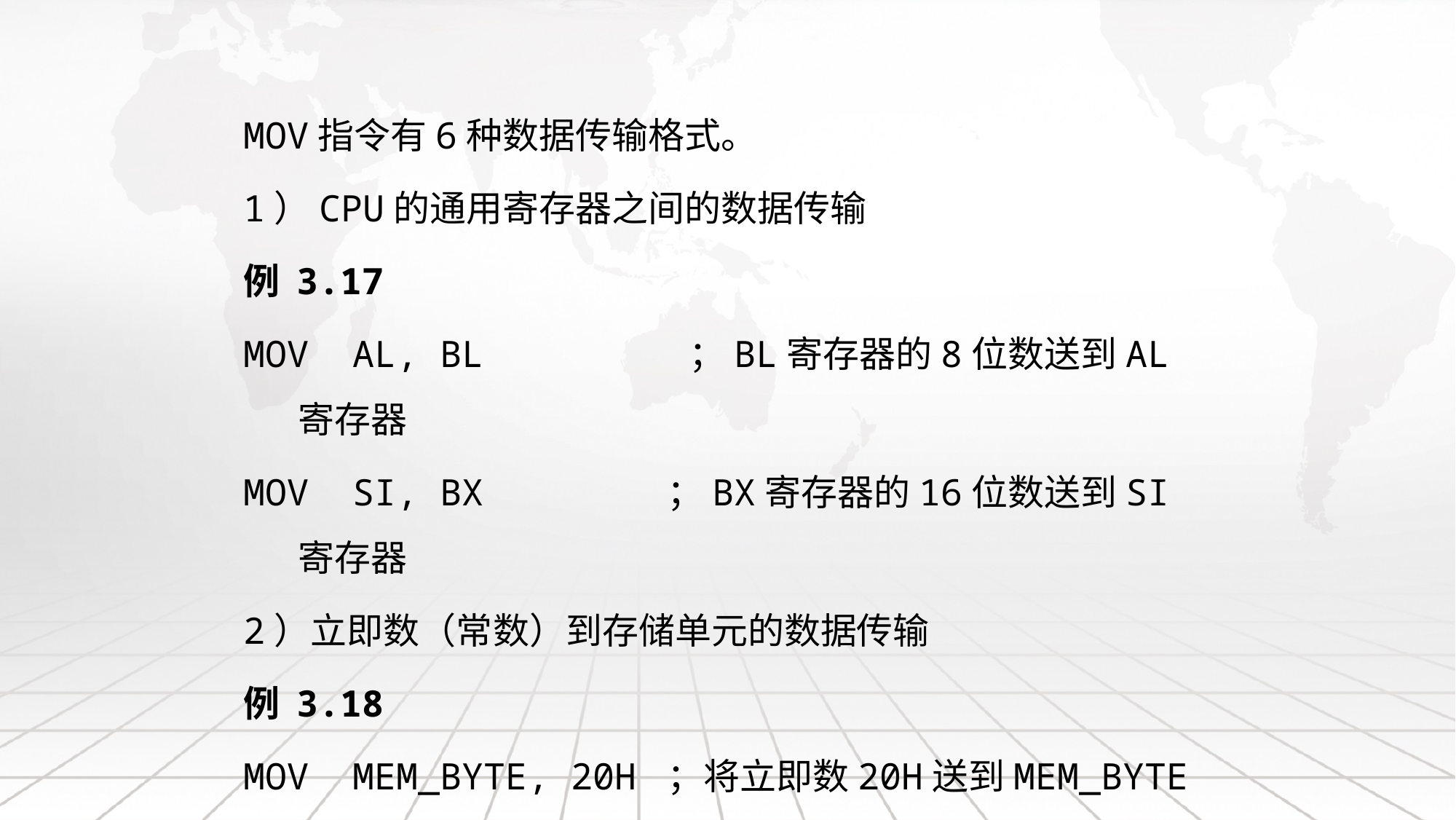

MOV指令有6种数据传输格式。
1）CPU的通用寄存器之间的数据传输
例 3.17
MOV  AL, BL         ；BL寄存器的8位数送到AL寄存器
MOV  SI, BX        ；BX寄存器的16位数送到SI寄存器
2）立即数（常数）到存储单元的数据传输
例 3.18
MOV  MEM_BYTE, 20H ；将立即数20H送到MEM_BYTE存储单元
MOV  DS:[0005H], 4500H
          ；立即数4500H送到DS:0005H的存储单元中